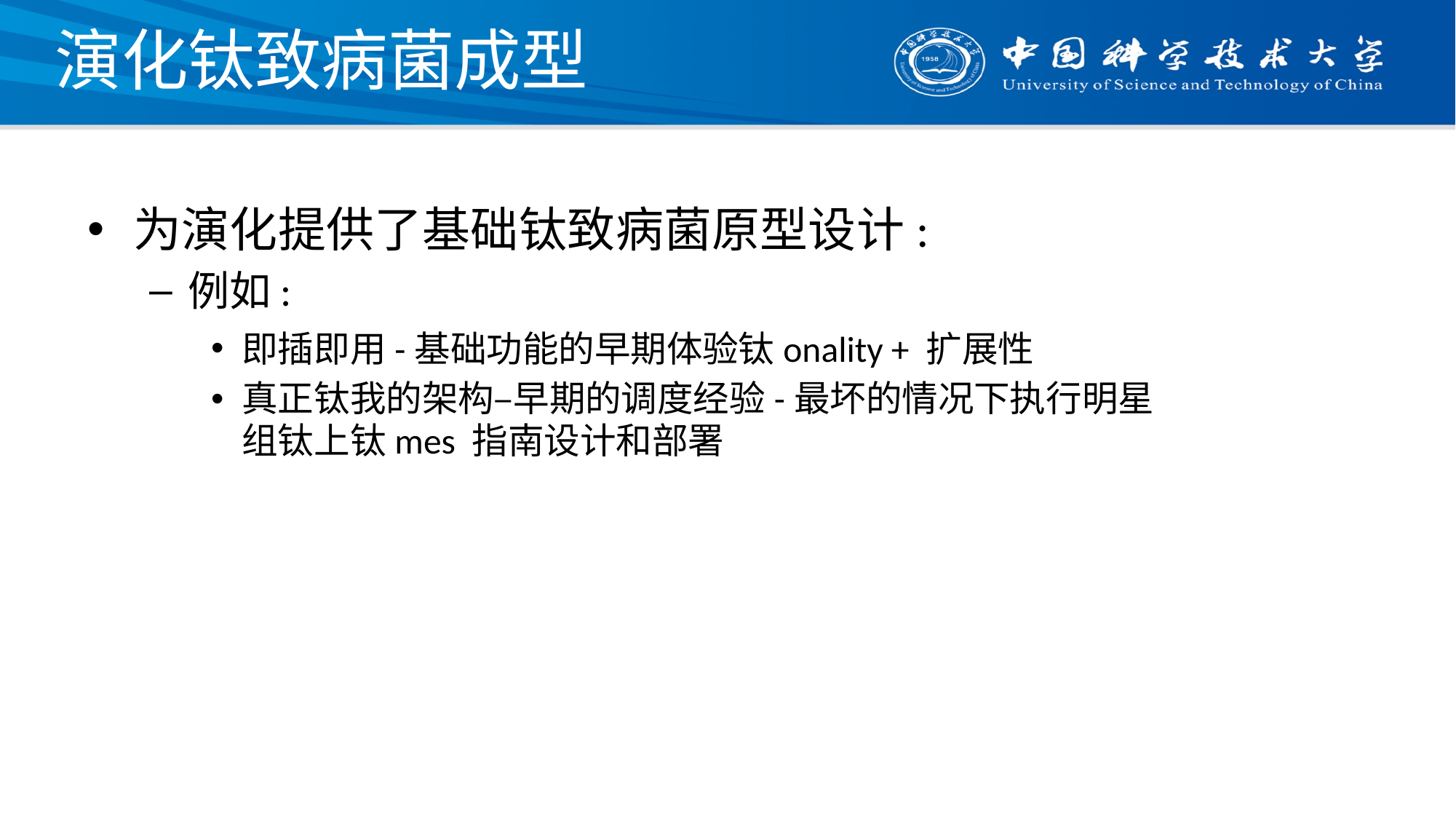

# 演化钛致病菌成型
为演化提供了基础钛致病菌原型设计:
例如:
即插即用-基础功能的早期体验钛onality + 扩展性
真正钛我的架构–早期的调度经验-最坏的情况下执行明星组钛上钛mes 指南设计和部署